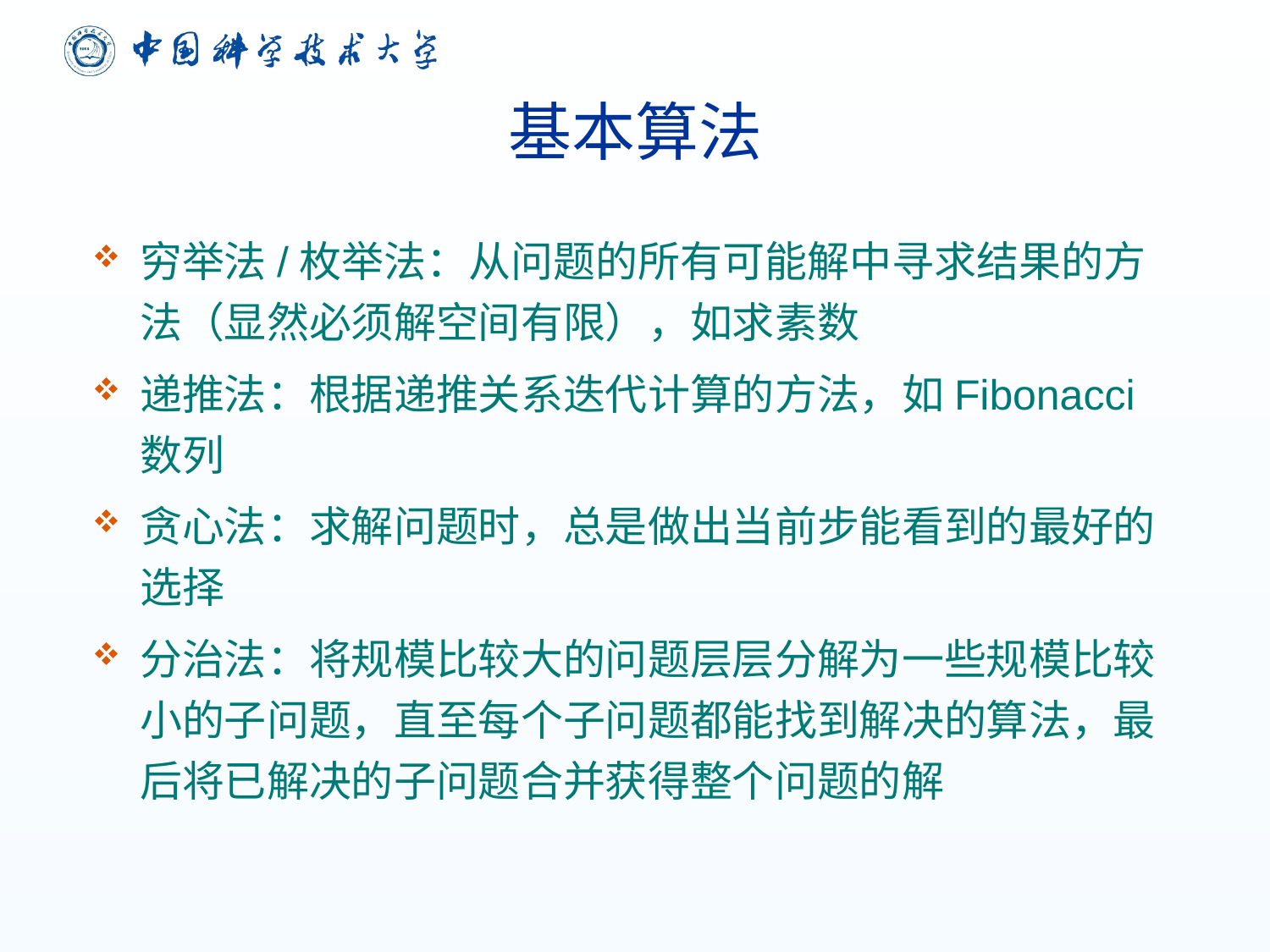

# 基本算法
穷举法/枚举法：从问题的所有可能解中寻求结果的方法（显然必须解空间有限），如求素数
递推法：根据递推关系迭代计算的方法，如Fibonacci数列
贪心法：求解问题时，总是做出当前步能看到的最好的选择
分治法：将规模比较大的问题层层分解为一些规模比较小的子问题，直至每个子问题都能找到解决的算法，最后将已解决的子问题合并获得整个问题的解